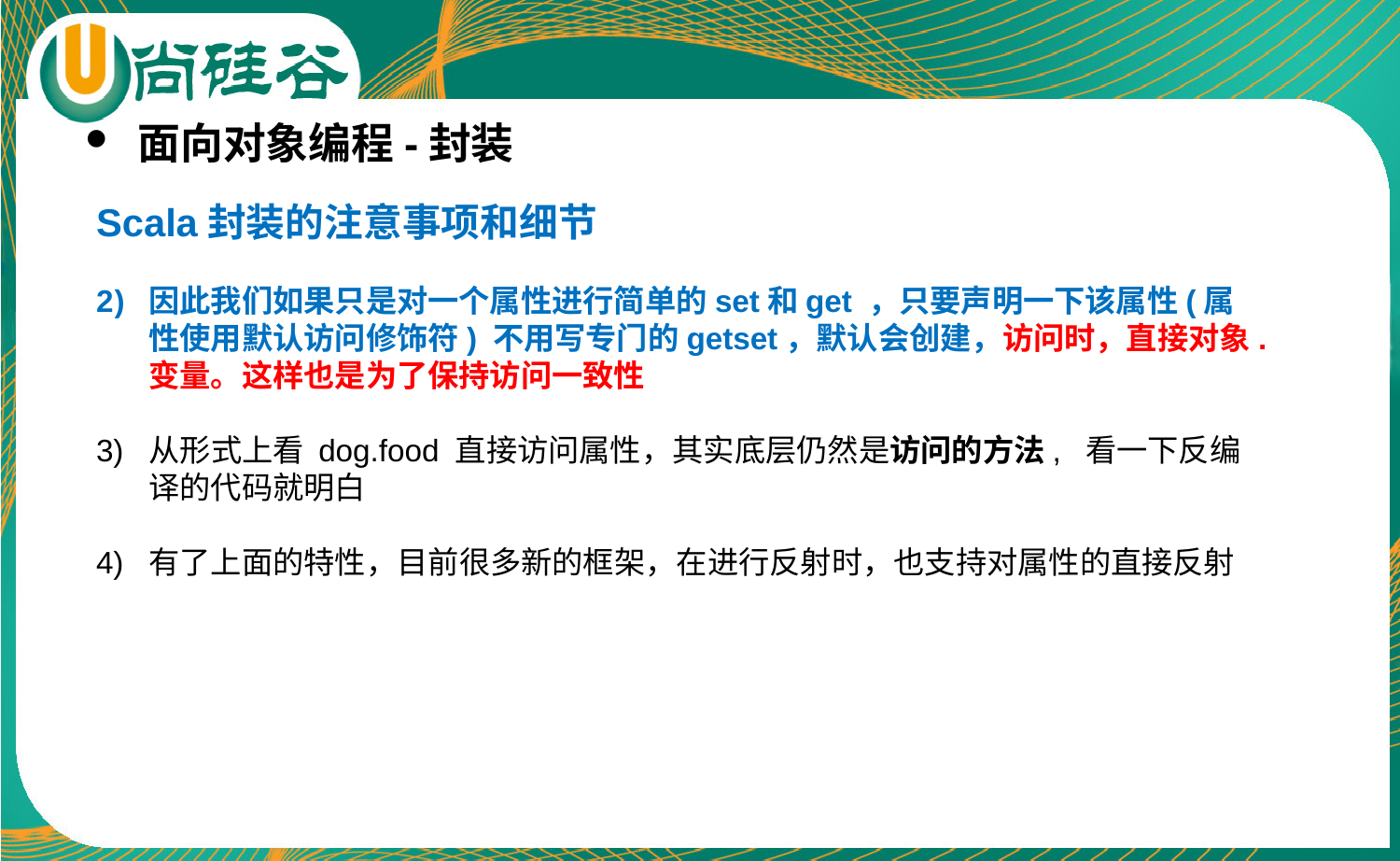

面向对象编程-封装

Scala封装的注意事项和细节

因此我们如果只是对一个属性进行简单的set和get ，只要声明一下该属性(属性使用默认访问修饰符) 不用写专门的getset，默认会创建，访问时，直接对象.变量。这样也是为了保持访问一致性

从形式上看 dog.food 直接访问属性，其实底层仍然是访问的方法,  看一下反编译的代码就明白

有了上面的特性，目前很多新的框架，在进行反射时，也支持对属性的直接反射